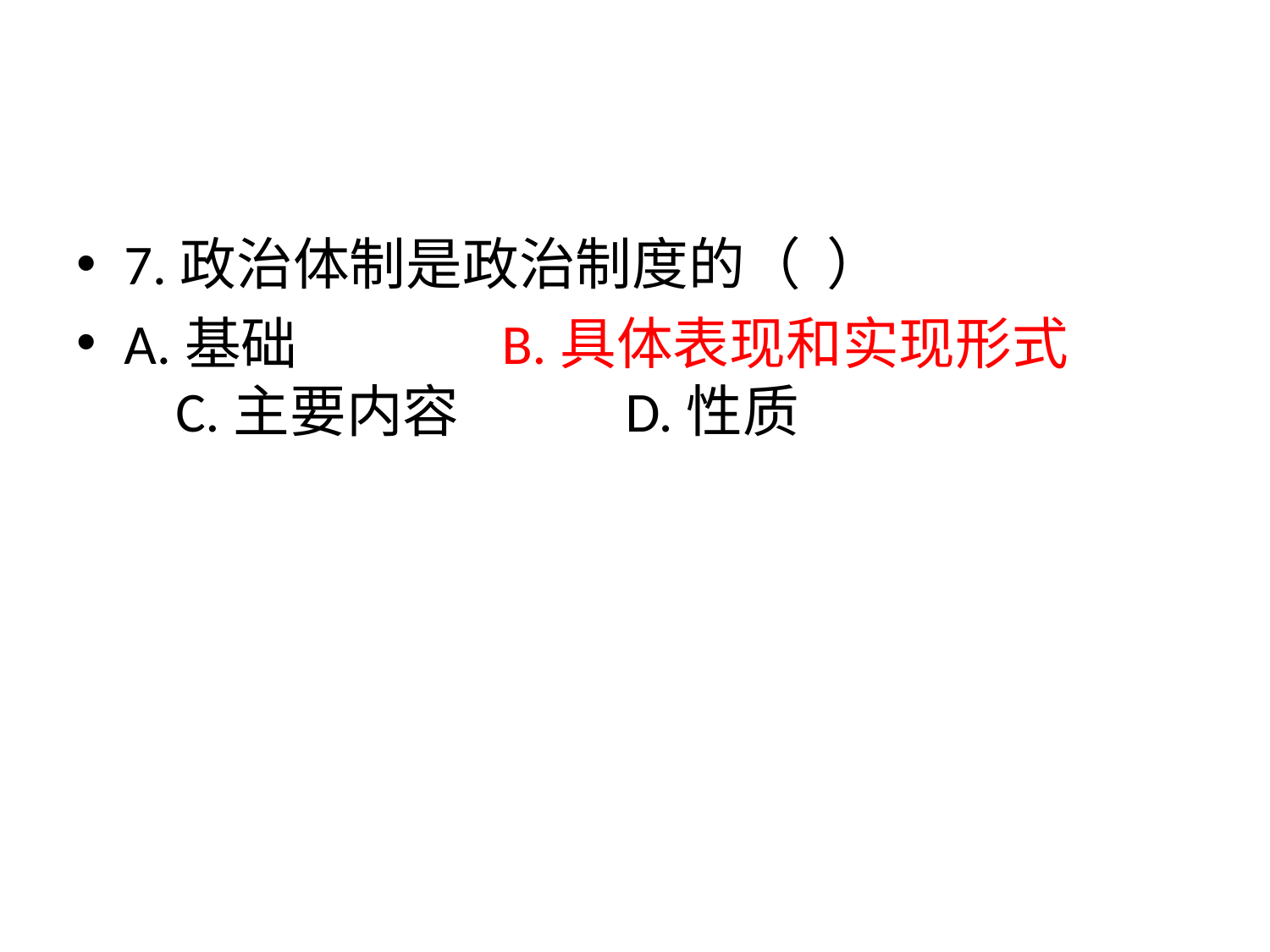

#
7.政治体制是政治制度的（  ）
A.基础               B.具体表现和实现形式             C.主要内容            D.性质